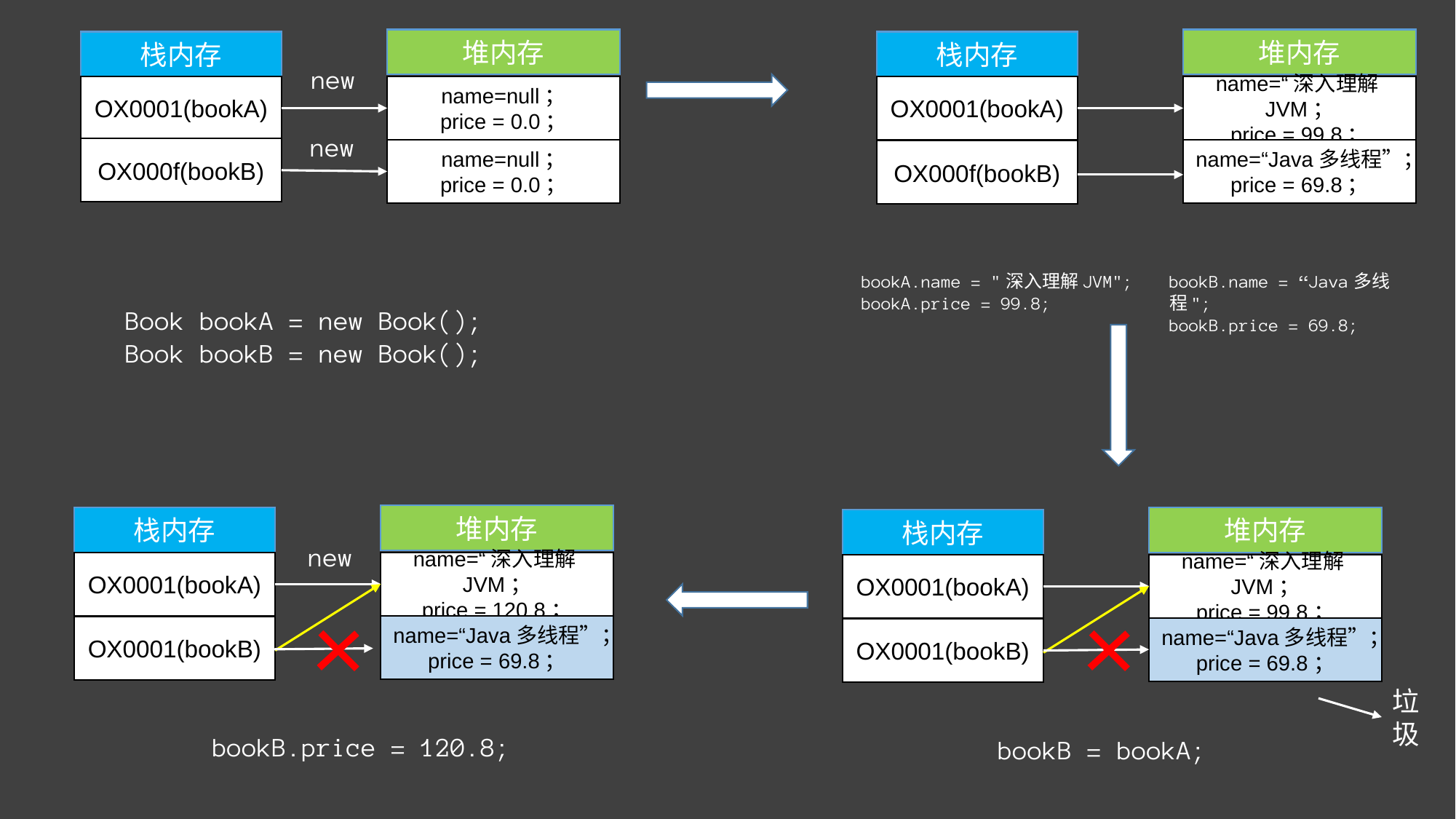

堆内存
堆内存
栈内存
栈内存
new

OX0001(bookA)
name=null；
price = 0.0；
OX0001(bookA)
name=“深入理解JVM；
price = 99.8；
new
OX000f(bookB)
name=null；
price = 0.0；
name=“Java多线程”；
price = 69.8；
OX000f(bookB)
bookB.name = “Java多线程";
bookB.price = 69.8;
bookA.name = "深入理解JVM";
bookA.price = 99.8;
Book bookA = new Book();
Book bookB = new Book();

堆内存
栈内存
堆内存
栈内存
new
OX0001(bookA)
name=“深入理解JVM；
price = 120.8；
OX0001(bookA)
name=“深入理解JVM；
price = 99.8；

name=“Java多线程”；
price = 69.8；
OX0001(bookB)
name=“Java多线程”；
price = 69.8；
OX0001(bookB)

垃圾
bookB.price = 120.8;
bookB = bookA;